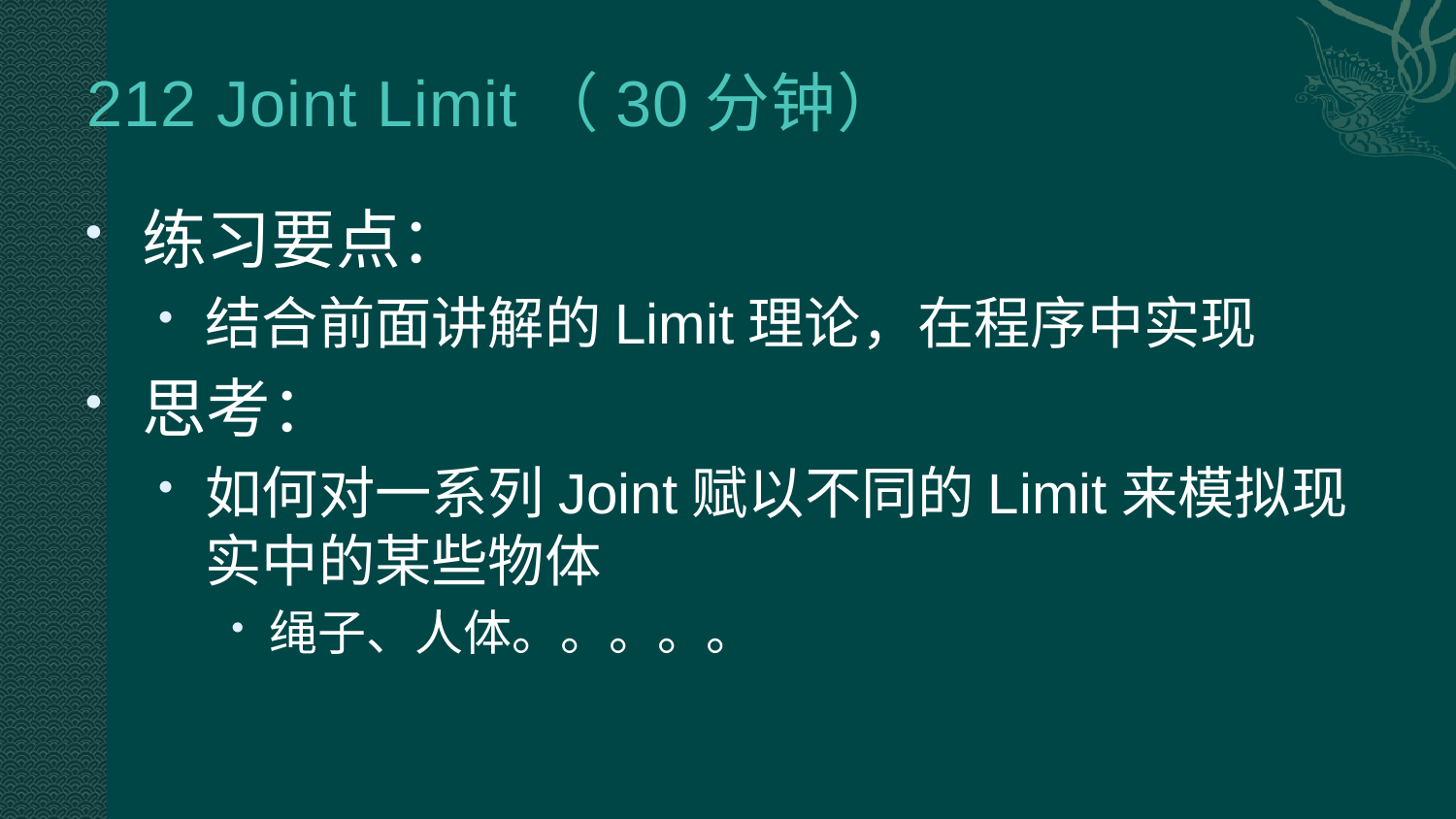

# 212 Joint Limit（30分钟）
练习要点：
结合前面讲解的Limit理论，在程序中实现
思考：
如何对一系列Joint赋以不同的Limit来模拟现实中的某些物体
绳子、人体。。。。。